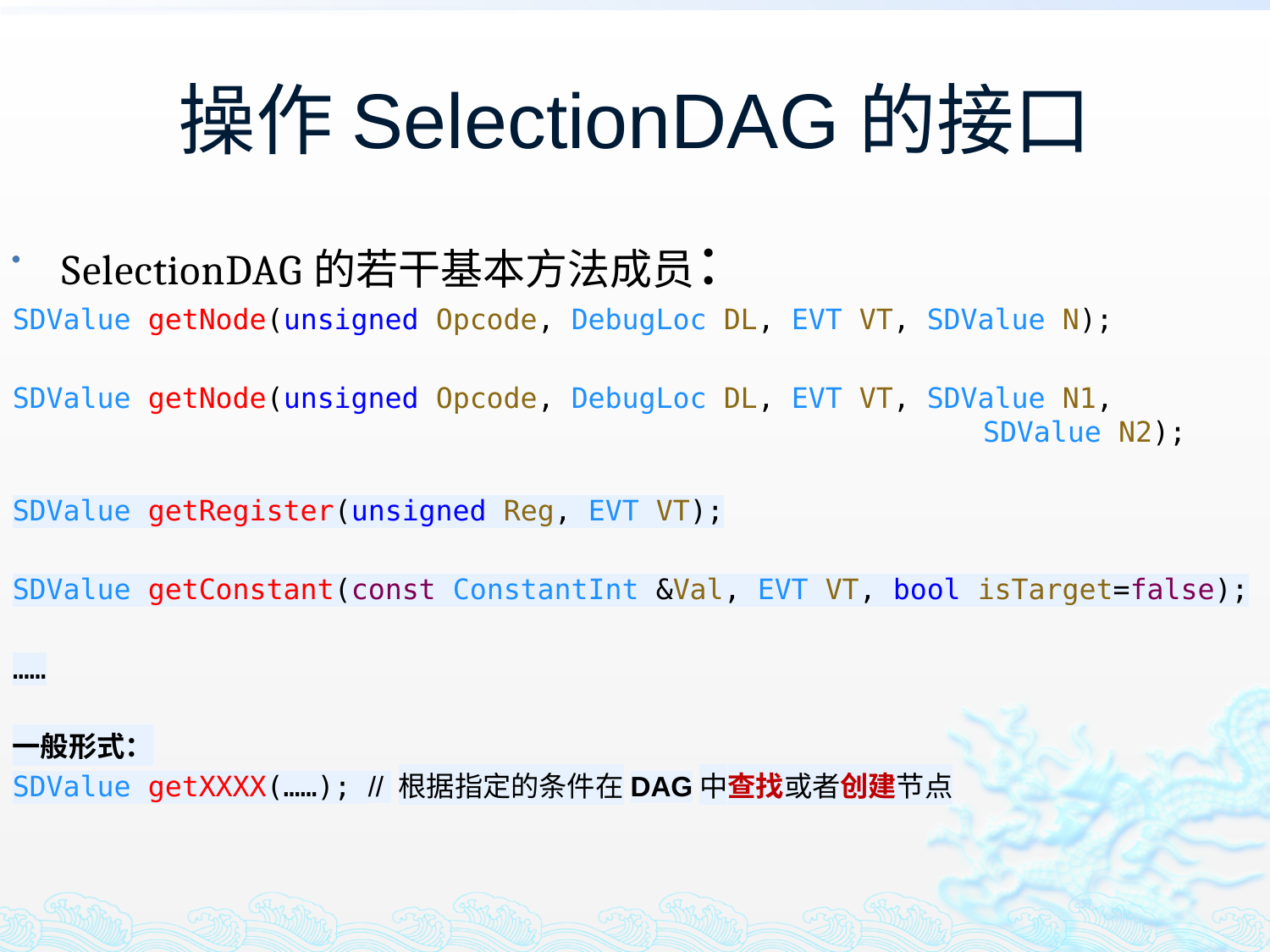

# 操作SelectionDAG的接口
SelectionDAG的若干基本方法成员：
SDValue getNode(unsigned Opcode, DebugLoc DL, EVT VT, SDValue N);

SDValue getNode(unsigned Opcode, DebugLoc DL, EVT VT, SDValue N1, 		   	 					  SDValue N2);

SDValue getRegister(unsigned Reg, EVT VT);

SDValue getConstant(const ConstantInt &Val, EVT VT, bool isTarget=false);

……

一般形式：
SDValue getXXXX(……); // 根据指定的条件在DAG中查找或者创建节点